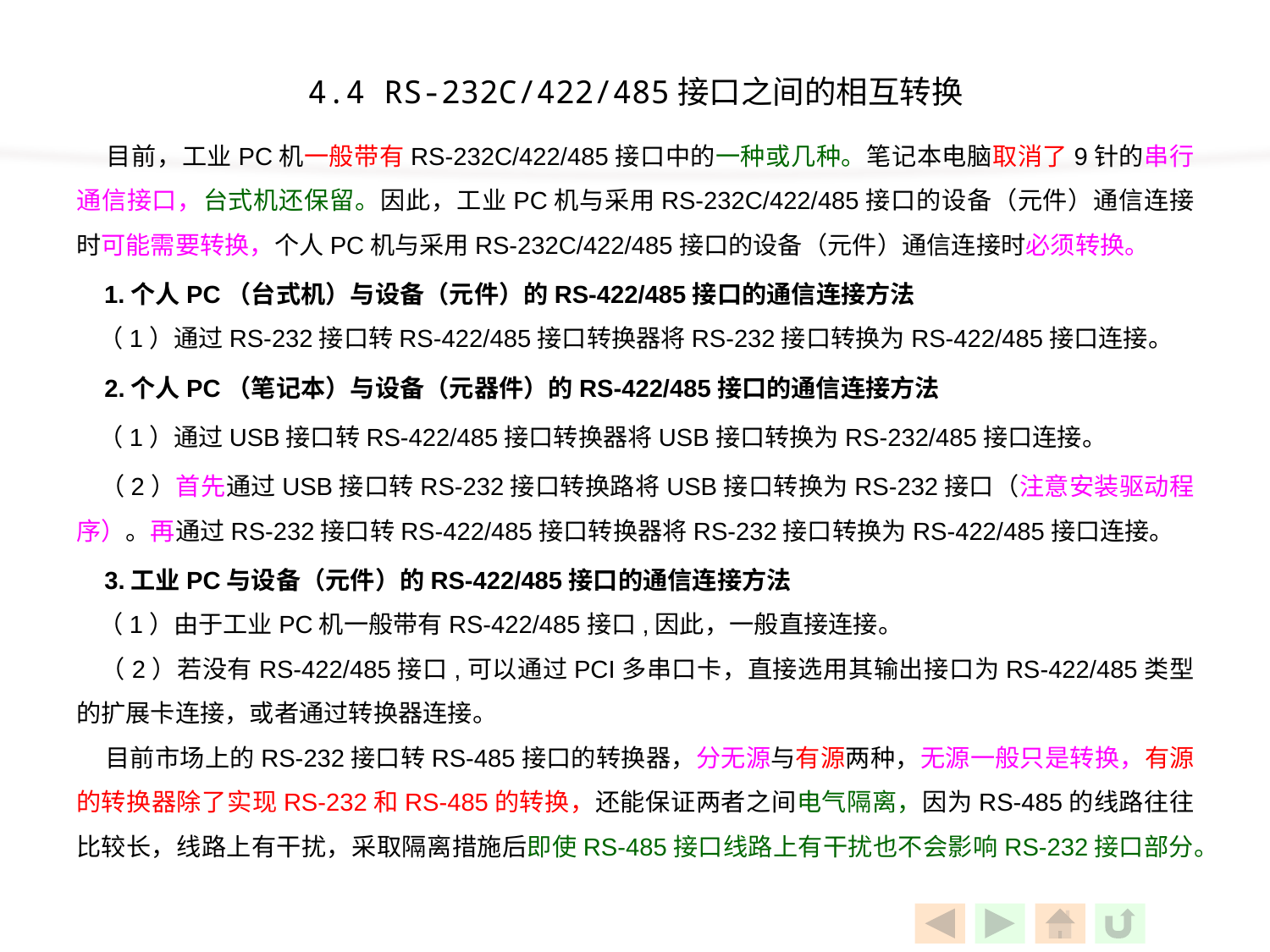

4.4 RS-232C/422/485接口之间的相互转换
    目前，工业PC机一般带有RS-232C/422/485接口中的一种或几种。笔记本电脑取消了9针的串行通信接口，台式机还保留。因此，工业PC机与采用RS-232C/422/485接口的设备（元件）通信连接时可能需要转换，个人PC机与采用RS-232C/422/485接口的设备（元件）通信连接时必须转换。
    1.个人PC（台式机）与设备（元件）的RS-422/485接口的通信连接方法
   （1）通过RS-232接口转RS-422/485接口转换器将RS-232接口转换为RS-422/485接口连接。
    2.个人PC（笔记本）与设备（元器件）的RS-422/485接口的通信连接方法
   （1）通过USB接口转RS-422/485接口转换器将USB接口转换为RS-232/485接口连接。
   （2）首先通过USB接口转RS-232接口转换路将USB接口转换为RS-232接口（注意安装驱动程序）。再通过RS-232接口转RS-422/485接口转换器将RS-232接口转换为RS-422/485接口连接。
    3.工业PC与设备（元件）的RS-422/485接口的通信连接方法
   （1）由于工业PC机一般带有RS-422/485接口,因此，一般直接连接。
   （2）若没有RS-422/485接口,可以通过PCI多串口卡，直接选用其输出接口为RS-422/485类型的扩展卡连接，或者通过转换器连接。
    目前市场上的RS-232接口转RS-485接口的转换器，分无源与有源两种，无源一般只是转换，有源的转换器除了实现RS-232和RS-485的转换，还能保证两者之间电气隔离，因为RS-485的线路往往比较长，线路上有干扰，采取隔离措施后即使RS-485接口线路上有干扰也不会影响RS-232接口部分。